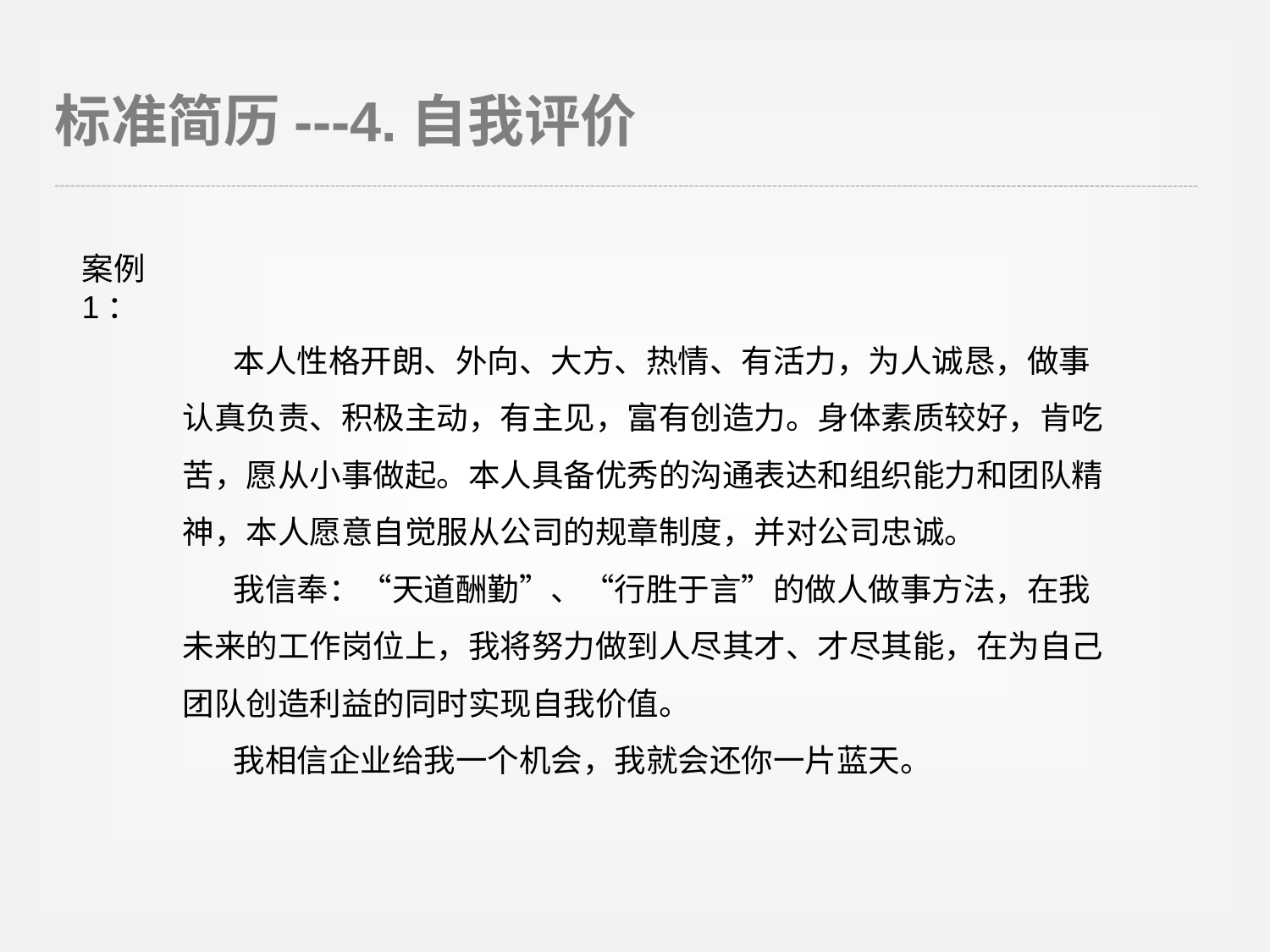

标准简历---4.自我评价

案例1：
      本人性格开朗、外向、大方、热情、有活力，为人诚恳，做事认真负责、积极主动，有主见，富有创造力。身体素质较好，肯吃苦，愿从小事做起。本人具备优秀的沟通表达和组织能力和团队精神，本人愿意自觉服从公司的规章制度，并对公司忠诚。
      我信奉：“天道酬勤”、“行胜于言”的做人做事方法，在我未来的工作岗位上，我将努力做到人尽其才、才尽其能，在为自己团队创造利益的同时实现自我价值。
      我相信企业给我一个机会，我就会还你一片蓝天。